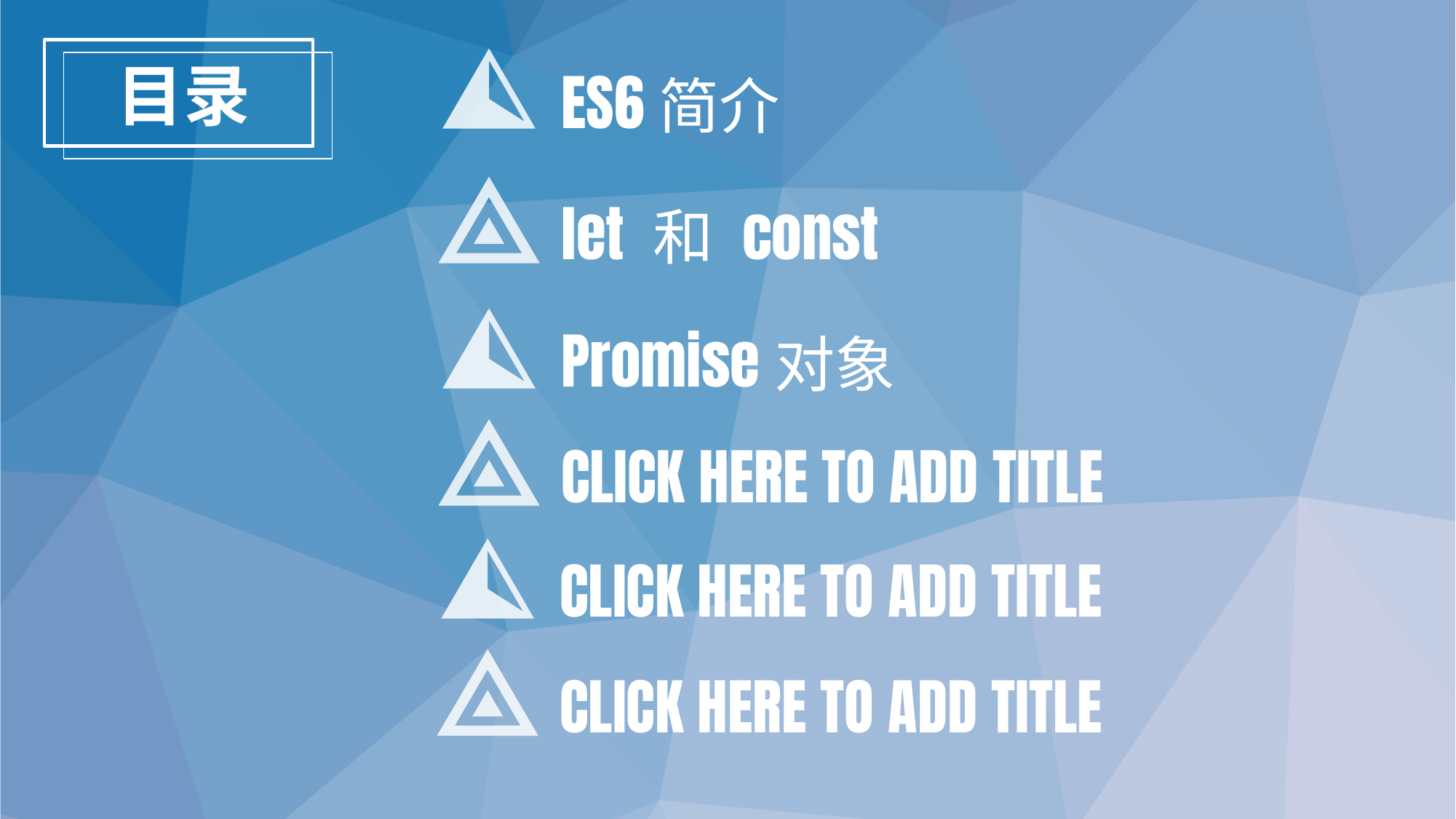

目录

ES6简介

let 和 const

Promise对象

CLICK HERE TO ADD TITLE

CLICK HERE TO ADD TITLE

CLICK HERE TO ADD TITLE